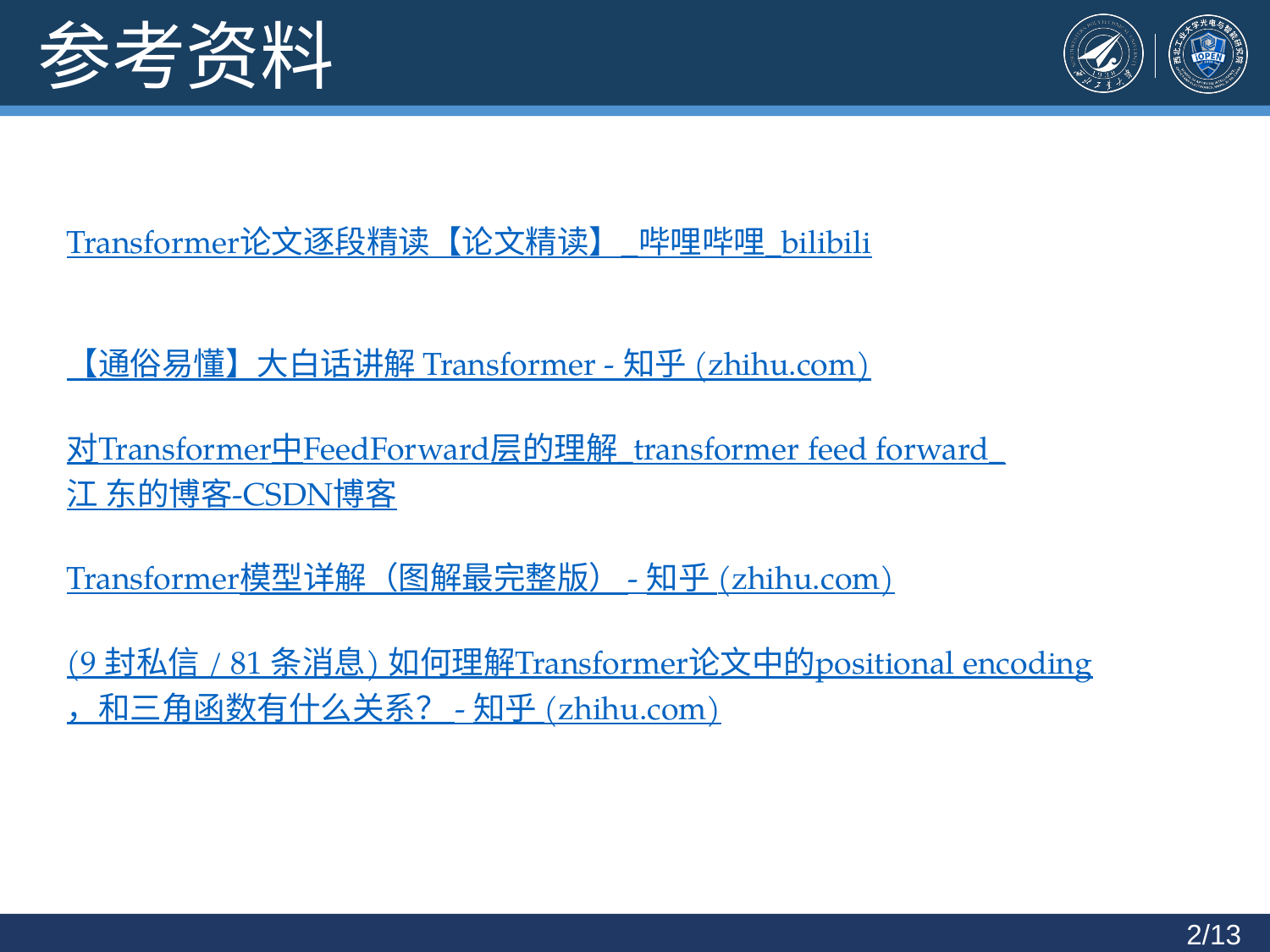

参考资料
Transformer论文逐段精读【论文精读】_哔哩哔哩_bilibili

【通俗易懂】大白话讲解 Transformer - 知乎 (zhihu.com)

对Transformer中FeedForward层的理解_transformer feed forward_江 东的博客-CSDN博客

Transformer模型详解（图解最完整版） - 知乎 (zhihu.com)

(9 封私信 / 81 条消息) 如何理解Transformer论文中的positional encoding，和三角函数有什么关系？ - 知乎 (zhihu.com)
2/13